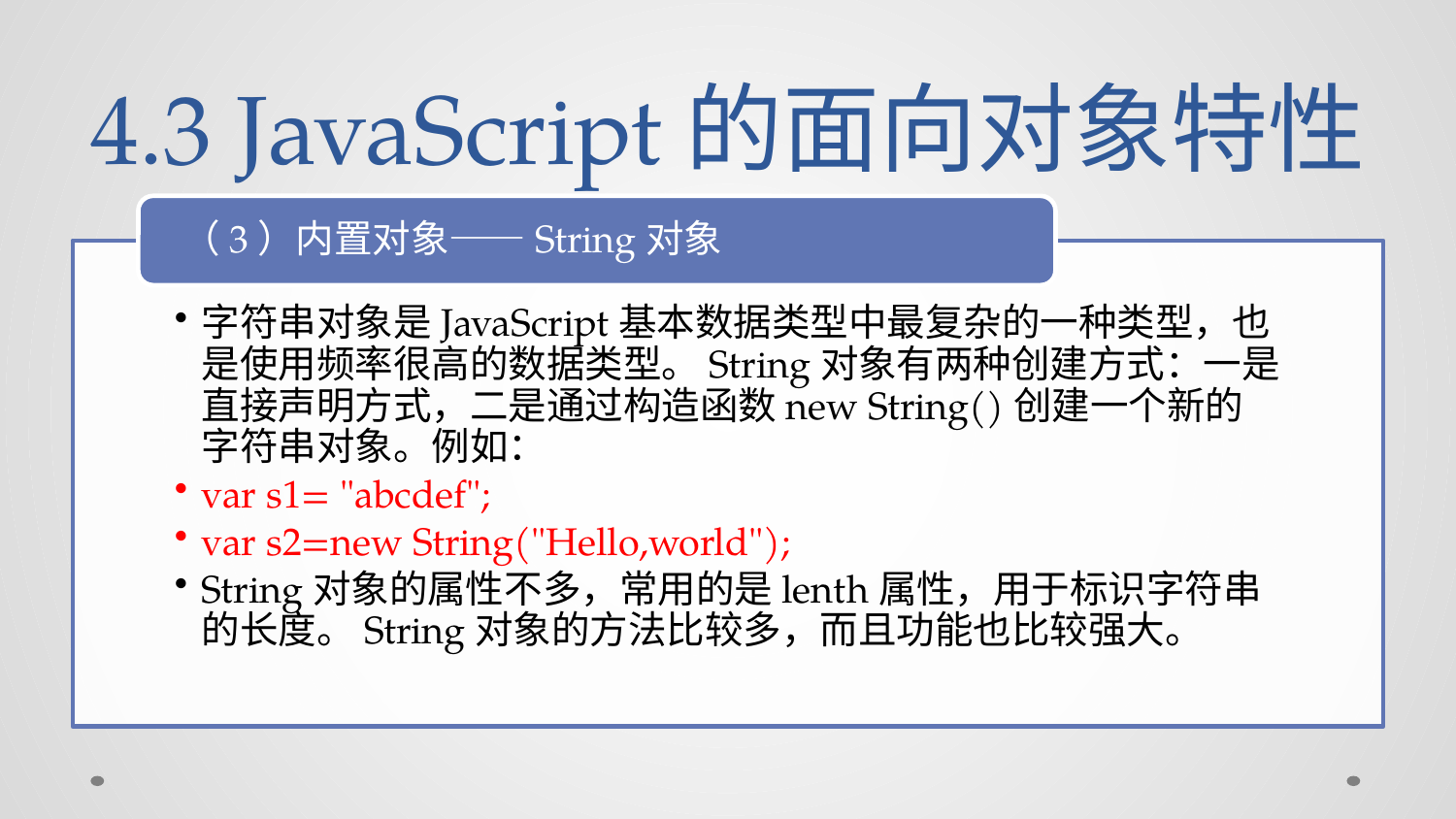

# 4.3 JavaScript的面向对象特性
字符串对象是JavaScript基本数据类型中最复杂的一种类型，也是使用频率很高的数据类型。String对象有两种创建方式：一是直接声明方式，二是通过构造函数new String()创建一个新的字符串对象。例如：
var s1= "abcdef";
var s2=new String("Hello,world");
String对象的属性不多，常用的是lenth属性，用于标识字符串的长度。String对象的方法比较多，而且功能也比较强大。
（3）内置对象——String对象